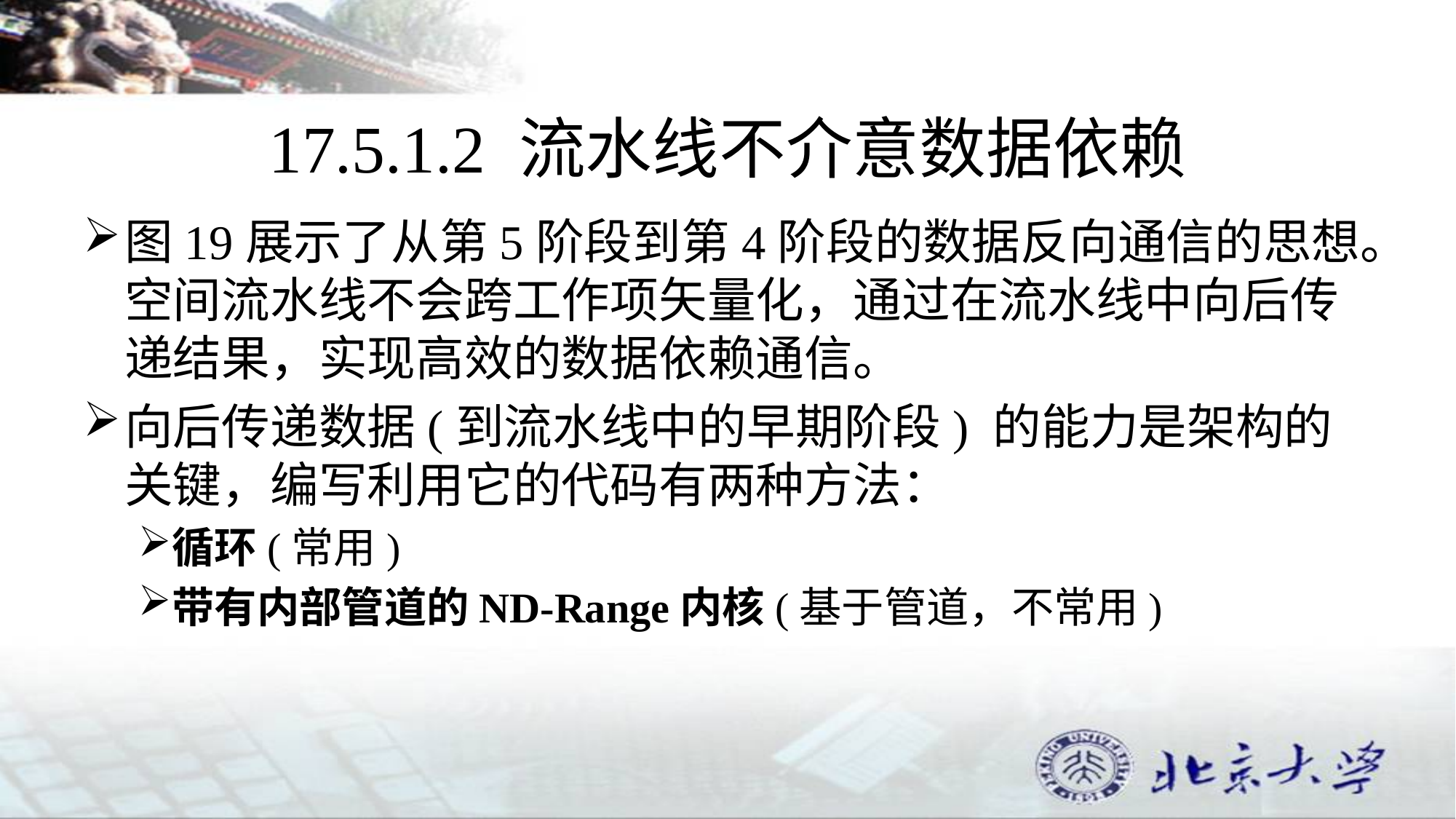

# 17.5.1.2 流水线不介意数据依赖
图19展示了从第5阶段到第4阶段的数据反向通信的思想。空间流水线不会跨工作项矢量化，通过在流水线中向后传递结果，实现高效的数据依赖通信。
向后传递数据(到流水线中的早期阶段) 的能力是架构的关键，编写利用它的代码有两种方法：
循环(常用)
带有内部管道的ND-Range内核(基于管道，不常用)